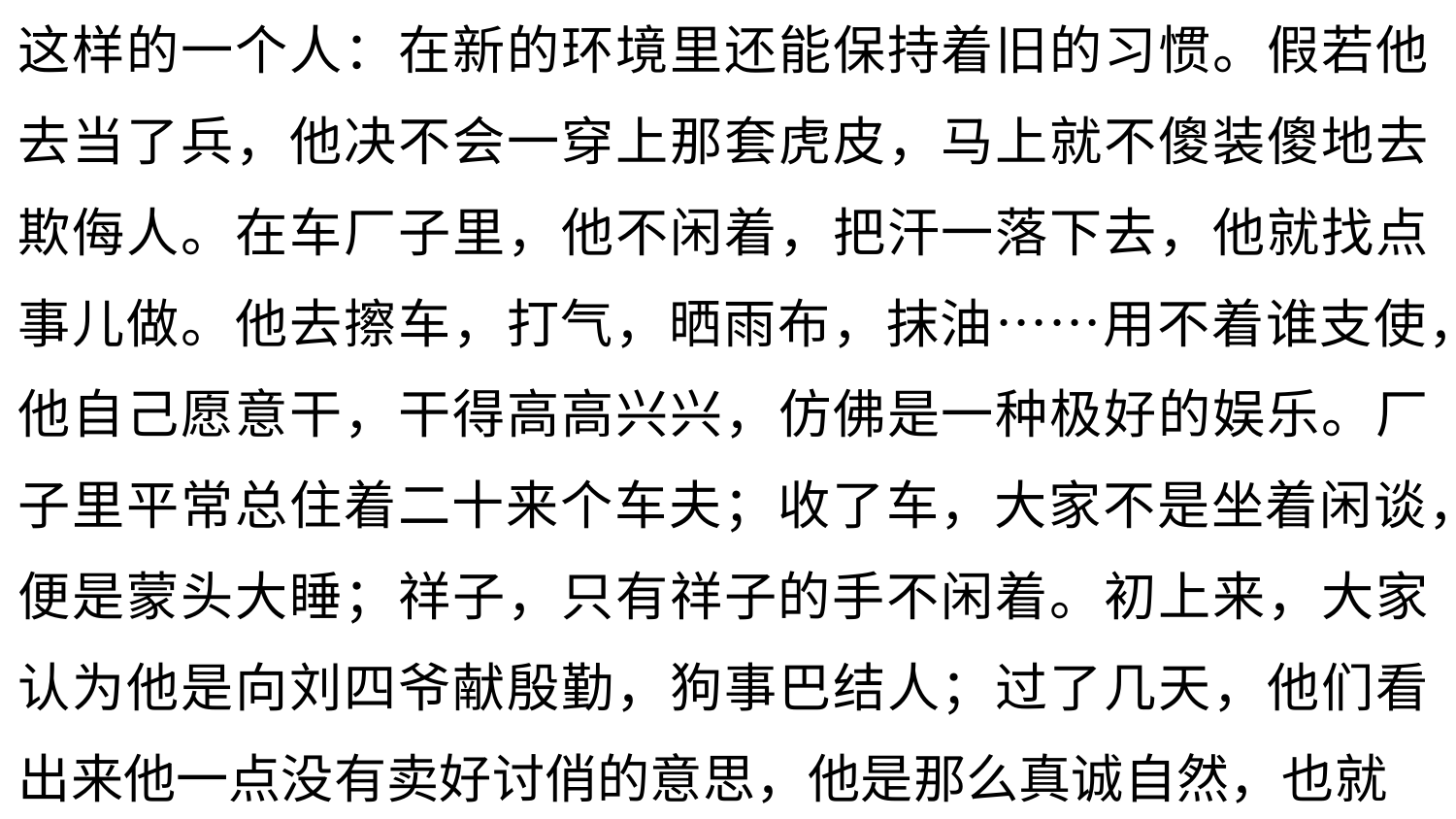

这样的一个人：在新的环境里还能保持着旧的习惯。假若他去当了兵，他决不会一穿上那套虎皮，马上就不傻装傻地去欺侮人。在车厂子里，他不闲着，把汗一落下去，他就找点事儿做。他去擦车，打气，晒雨布，抹油……用不着谁支使，他自己愿意干，干得高高兴兴，仿佛是一种极好的娱乐。厂子里平常总住着二十来个车夫；收了车，大家不是坐着闲谈，便是蒙头大睡；祥子，只有祥子的手不闲着。初上来，大家认为他是向刘四爷献殷勤，狗事巴结人；过了几天，他们看出来他一点没有卖好讨俏的意思，他是那么真诚自然，也就